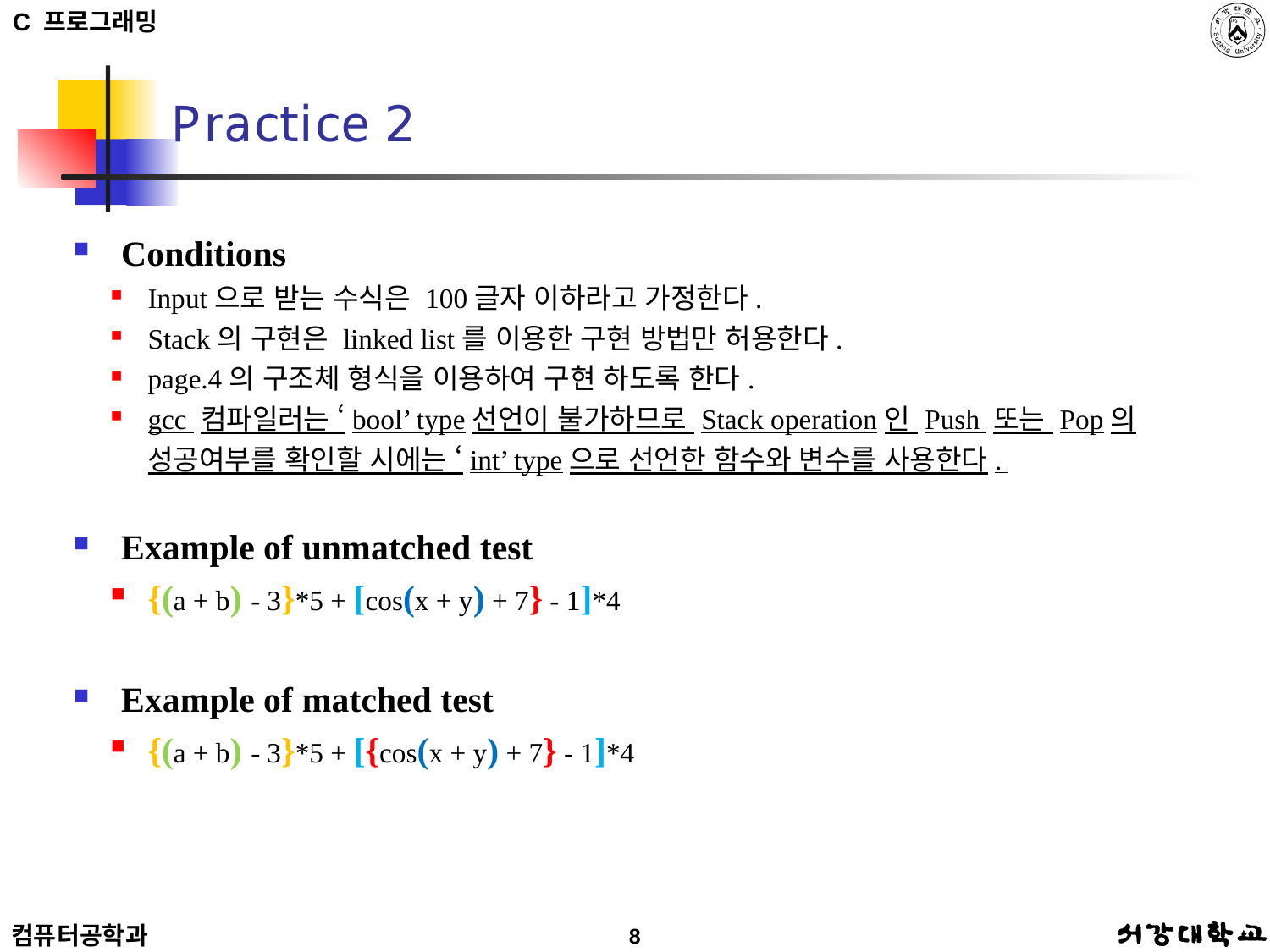

# Practice 2
Conditions
Input으로 받는 수식은 100글자 이하라고 가정한다.
Stack의 구현은 linked list를 이용한 구현 방법만 허용한다.
page.4의 구조체 형식을 이용하여 구현 하도록 한다.
gcc 컴파일러는 ‘bool’ type선언이 불가하므로 Stack operation인 Push 또는 Pop의 성공여부를 확인할 시에는 ‘int’ type으로 선언한 함수와 변수를 사용한다.

Example of unmatched test
{(a + b) - 3}*5 + [cos(x + y) + 7} - 1]*4

Example of matched test
{(a + b) - 3}*5 + [{cos(x + y) + 7} - 1]*4

8